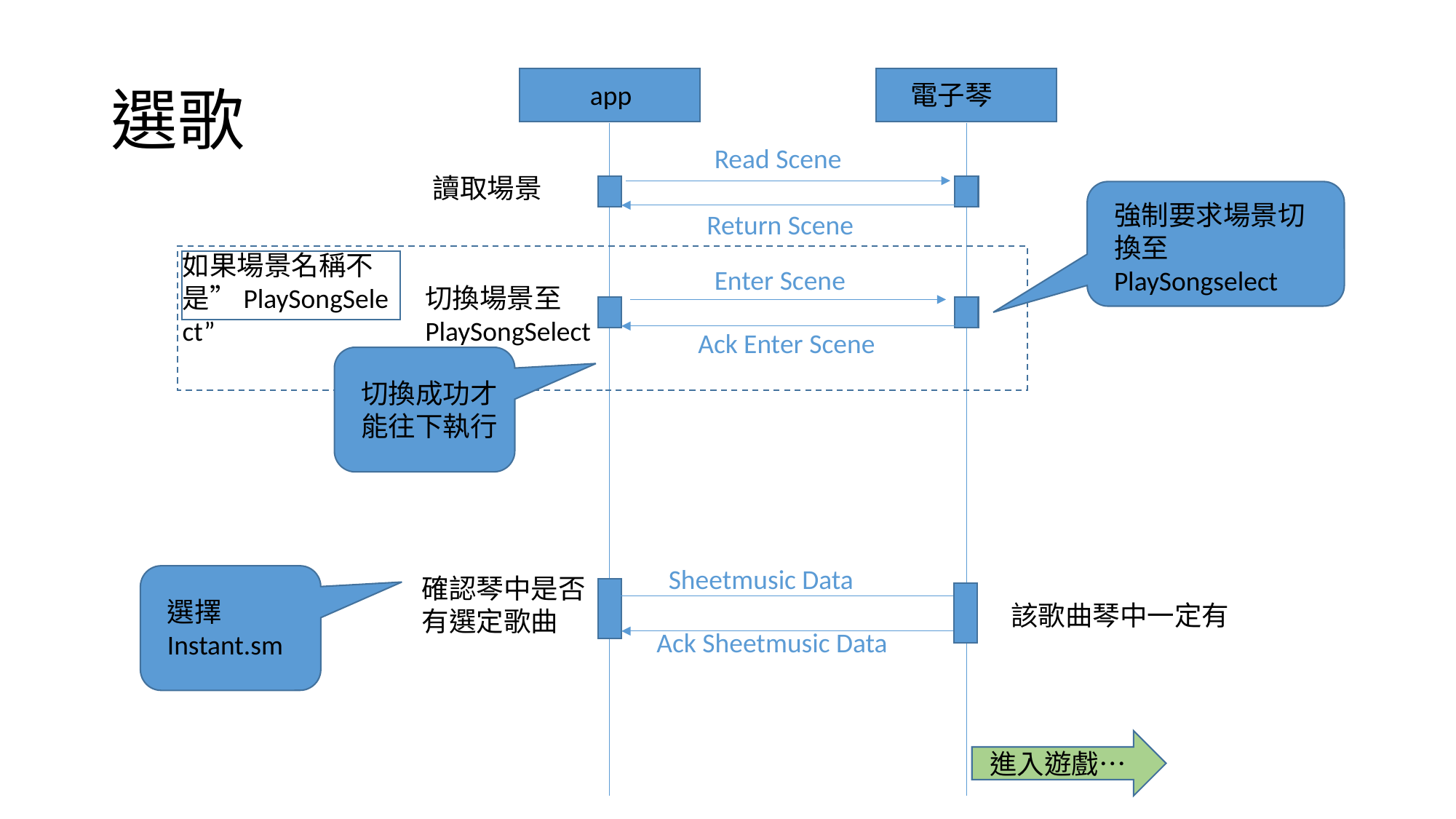

# 選歌

app
電子琴
Read Scene
讀取場景

強制要求場景切換至PlaySongselect
Return Scene
如果場景名稱不是”PlaySongSelect”

Enter Scene
切換場景至PlaySongSelect

Ack Enter Scene

切換成功才能往下執行
Sheetmusic Data

確認琴中是否有選定歌曲

選擇Instant.sm
該歌曲琴中一定有
Ack Sheetmusic Data

進入遊戲…